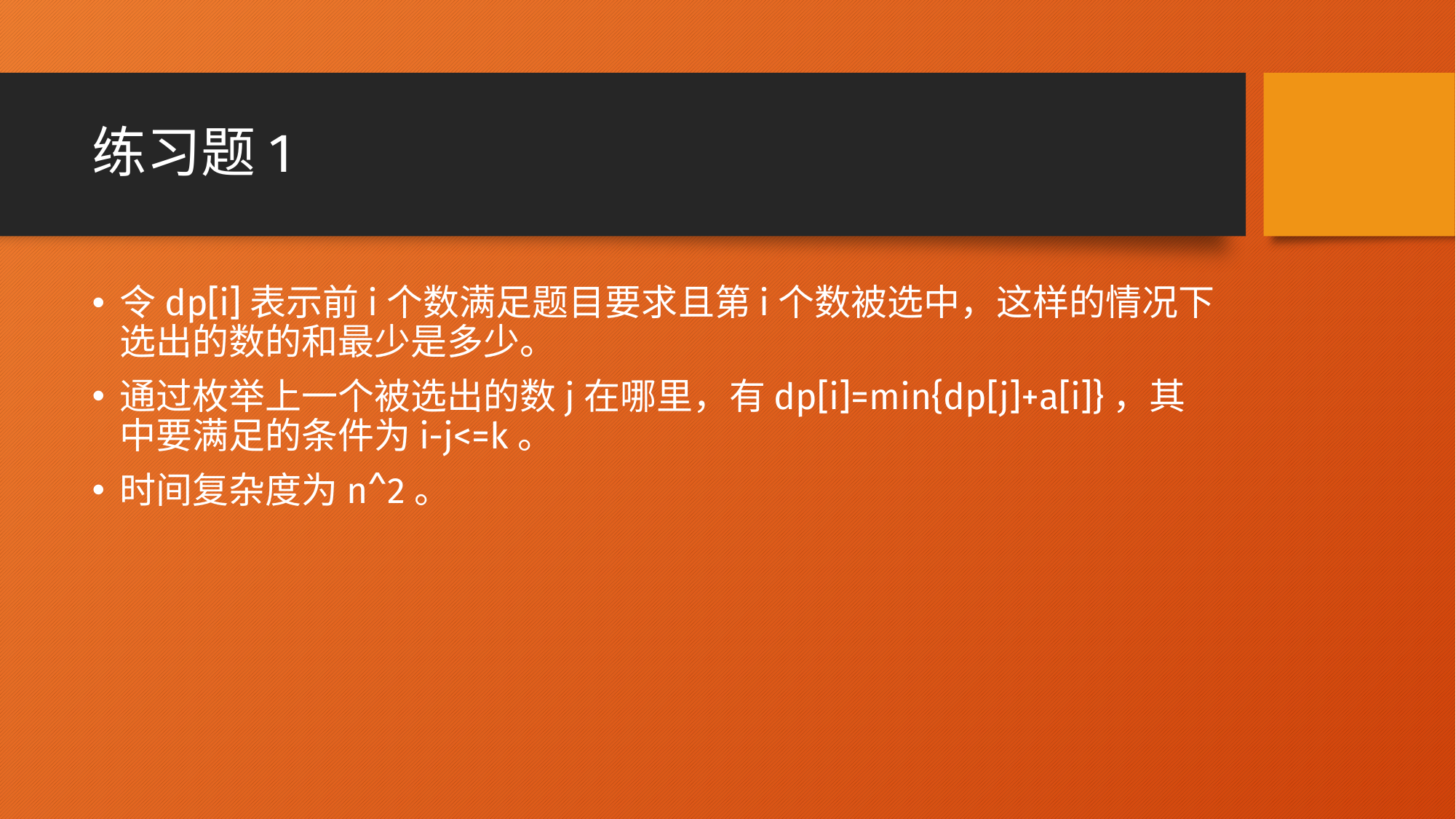

# 练习题1
令dp[i]表示前i个数满足题目要求且第i个数被选中，这样的情况下选出的数的和最少是多少。
通过枚举上一个被选出的数j在哪里，有dp[i]=min{dp[j]+a[i]}，其中要满足的条件为i-j<=k。
时间复杂度为n^2。